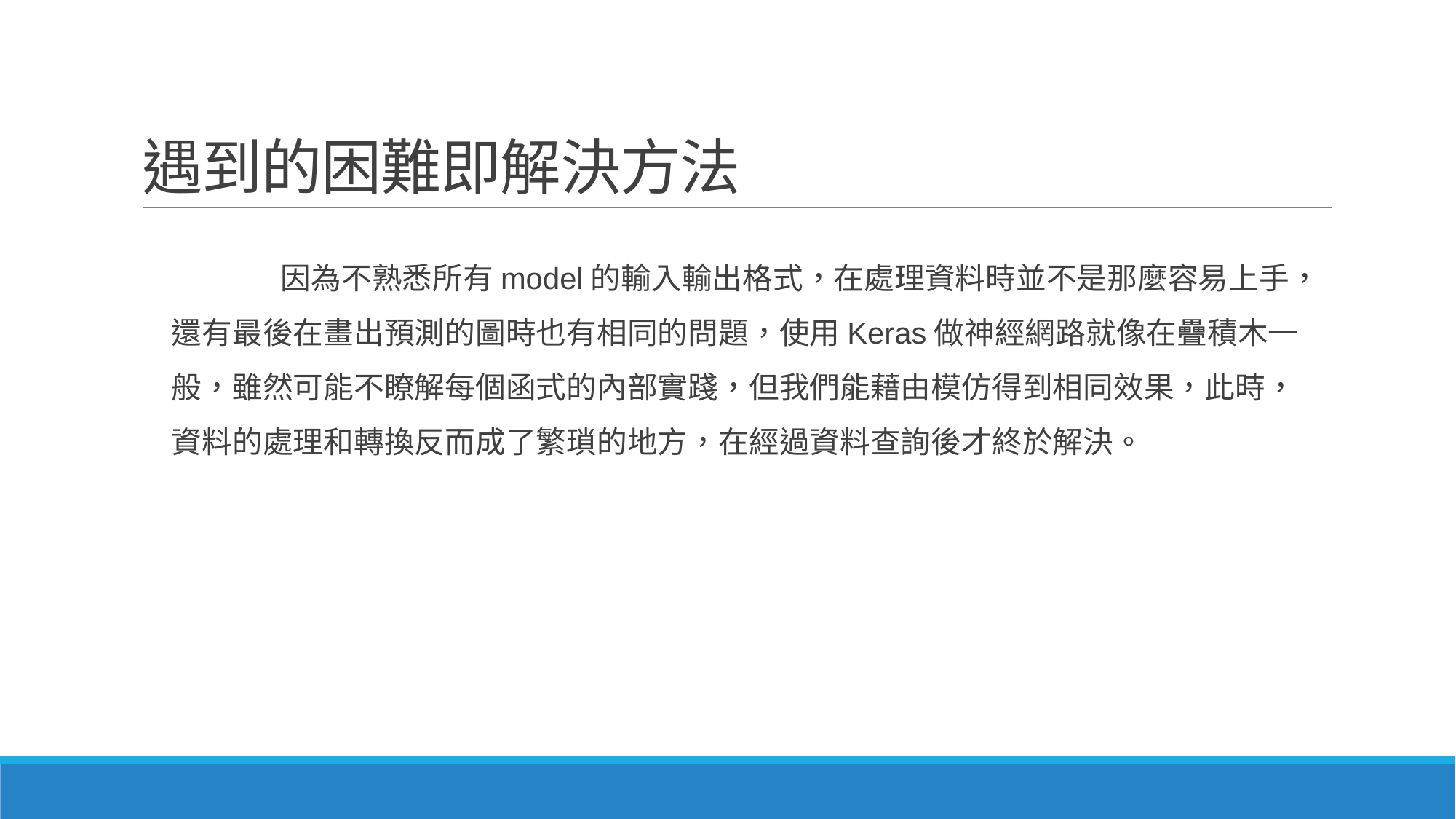

# 遇到的困難即解決方法
	因為不熟悉所有model的輸入輸出格式，在處理資料時並不是那麼容易上手，還有最後在畫出預測的圖時也有相同的問題，使用Keras做神經網路就像在疊積木一般，雖然可能不瞭解每個函式的內部實踐，但我們能藉由模仿得到相同效果，此時，資料的處理和轉換反而成了繁瑣的地方，在經過資料查詢後才終於解決。